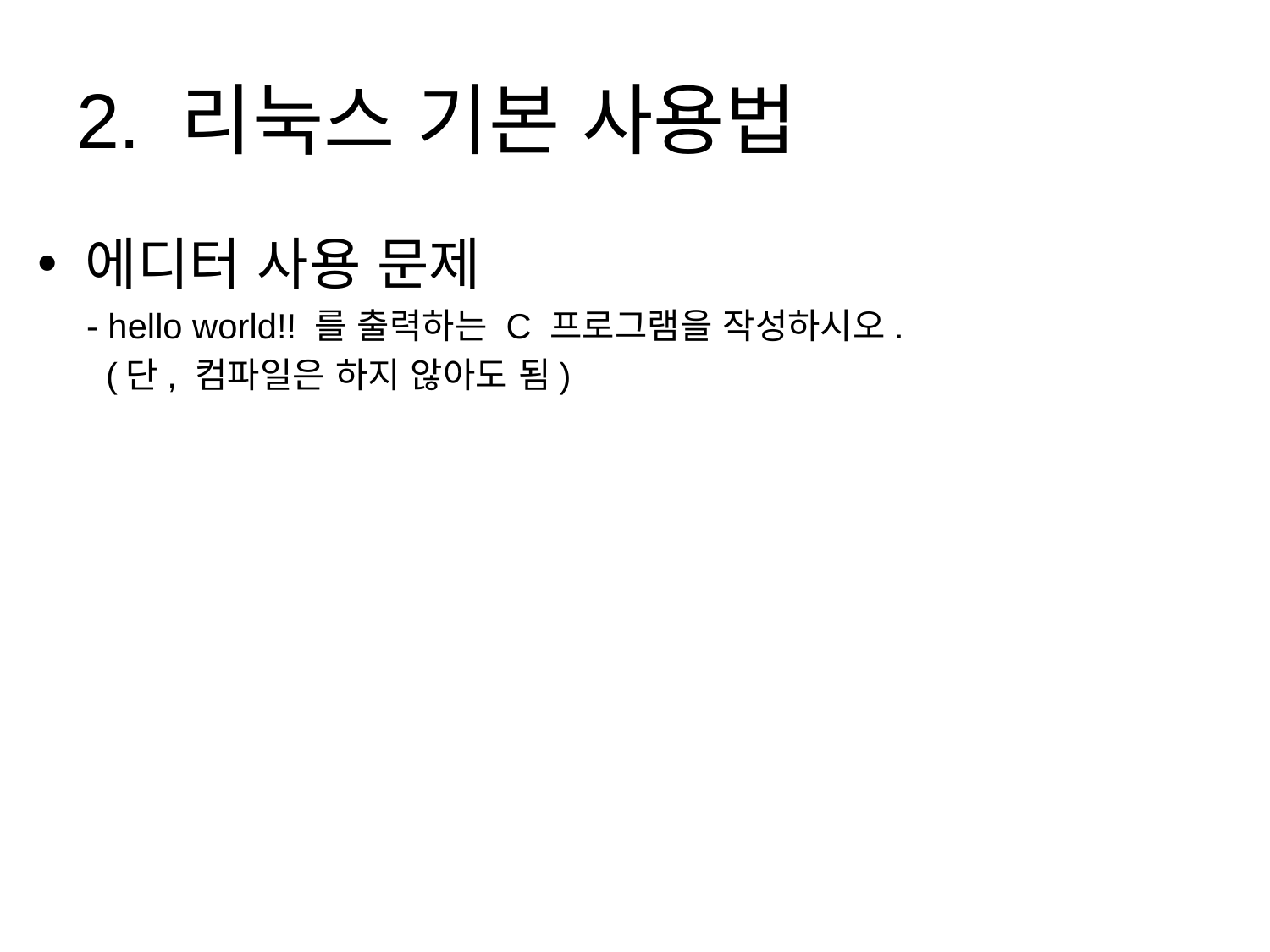

# 2. 리눅스 기본 사용법
에디터 사용 문제
     - hello world!! 를 출력하는 C 프로그램을 작성하시오.
       (단, 컴파일은 하지 않아도 됨)